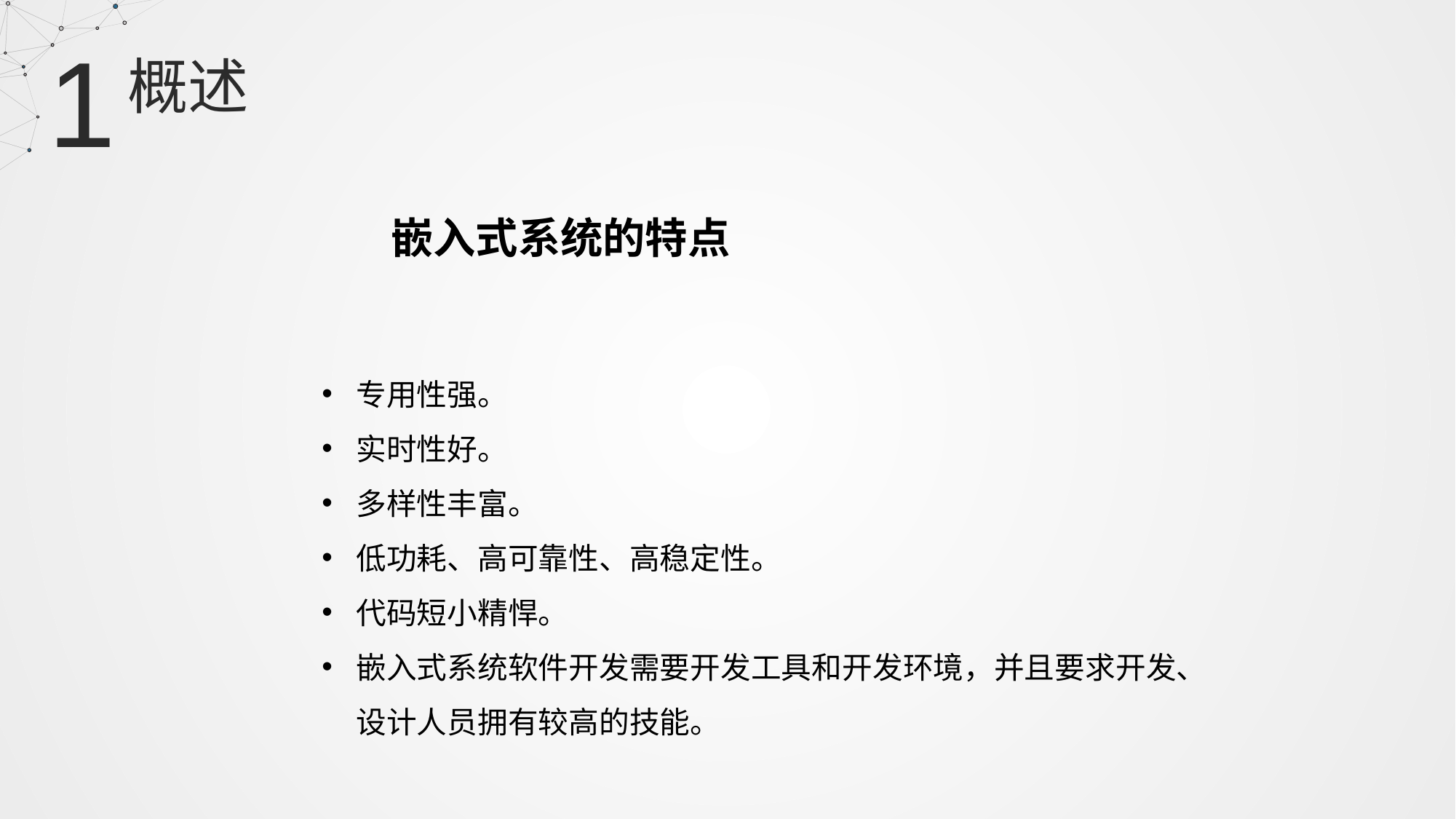

1
概述
 嵌入式系统的特点
专用性强。
实时性好。
多样性丰富。
低功耗、高可靠性、高稳定性。
代码短小精悍。
嵌入式系统软件开发需要开发工具和开发环境，并且要求开发、设计人员拥有较高的技能。